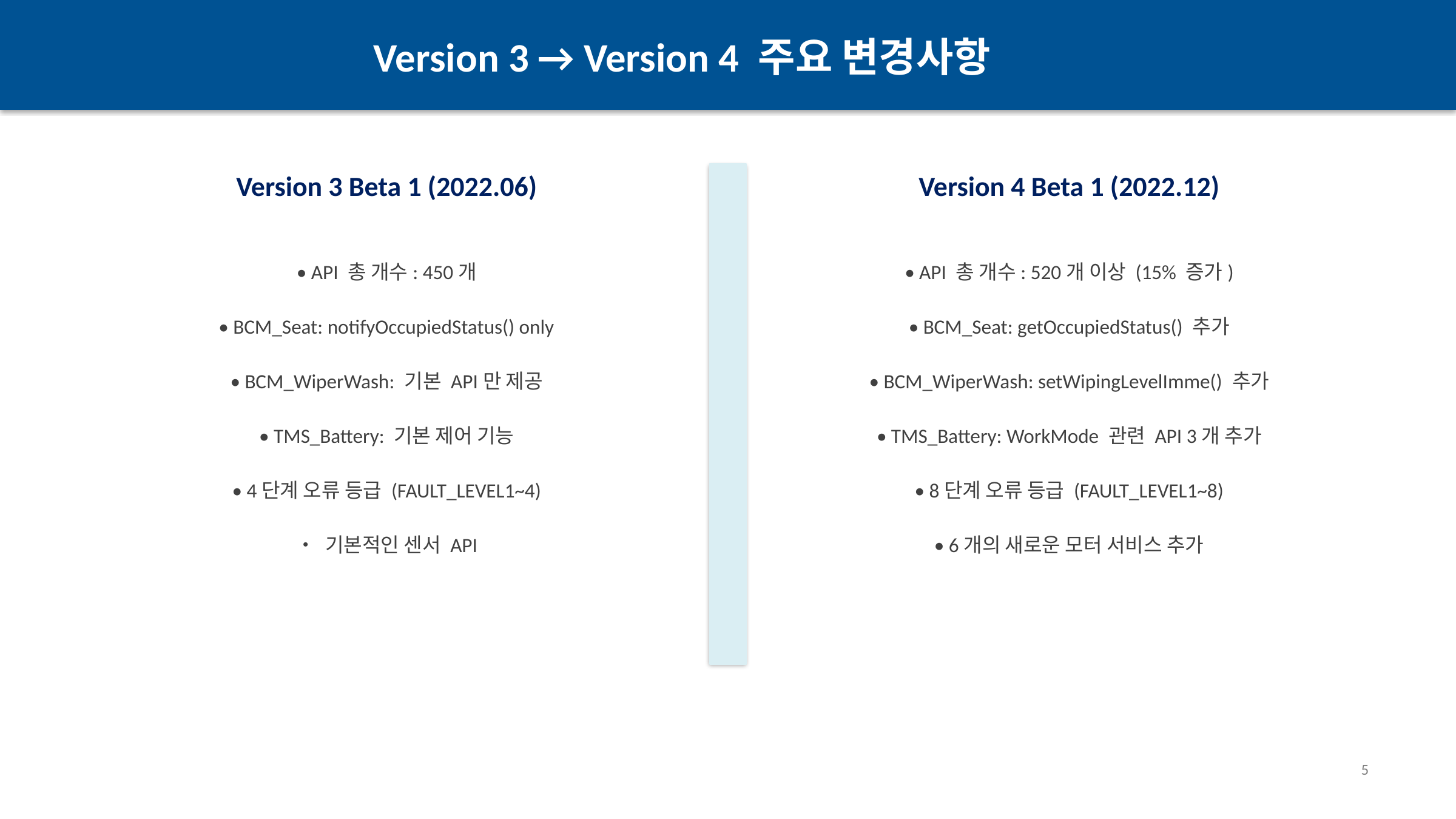

Version 3 → Version 4 주요 변경사항
Version 3 Beta 1 (2022.06)

Version 4 Beta 1 (2022.12)
• API 총 개수: 450개
• API 총 개수: 520개 이상 (15% 증가)
• BCM_Seat: notifyOccupiedStatus() only
• BCM_Seat: getOccupiedStatus() 추가
• BCM_WiperWash: 기본 API만 제공
• BCM_WiperWash: setWipingLevelImme() 추가
• TMS_Battery: 기본 제어 기능
• TMS_Battery: WorkMode 관련 API 3개 추가
• 4단계 오류 등급 (FAULT_LEVEL1~4)
• 8단계 오류 등급 (FAULT_LEVEL1~8)
• 기본적인 센서 API
• 6개의 새로운 모터 서비스 추가
5